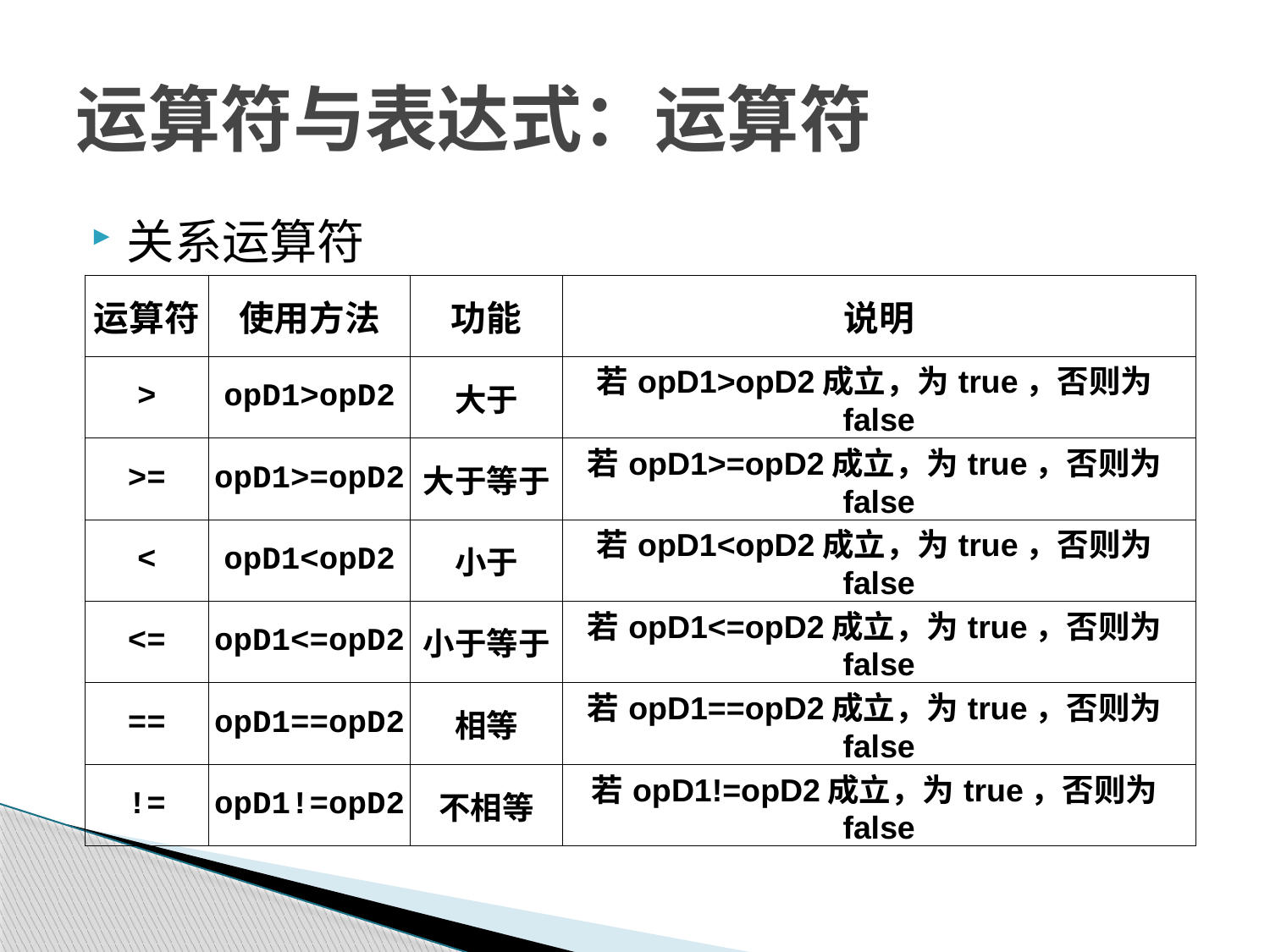

# 运算符与表达式：运算符
关系运算符
| 运算符 | 使用方法 | 功能 | 说明 |
| --- | --- | --- | --- |
| > | opD1>opD2 | 大于 | 若opD1>opD2成立，为true，否则为false |
| >= | opD1>=opD2 | 大于等于 | 若opD1>=opD2成立，为true，否则为false |
| < | opD1<opD2 | 小于 | 若opD1<opD2成立，为true，否则为false |
| <= | opD1<=opD2 | 小于等于 | 若opD1<=opD2成立，为true，否则为false |
| == | opD1==opD2 | 相等 | 若opD1==opD2成立，为true，否则为false |
| != | opD1!=opD2 | 不相等 | 若opD1!=opD2成立，为true，否则为false |